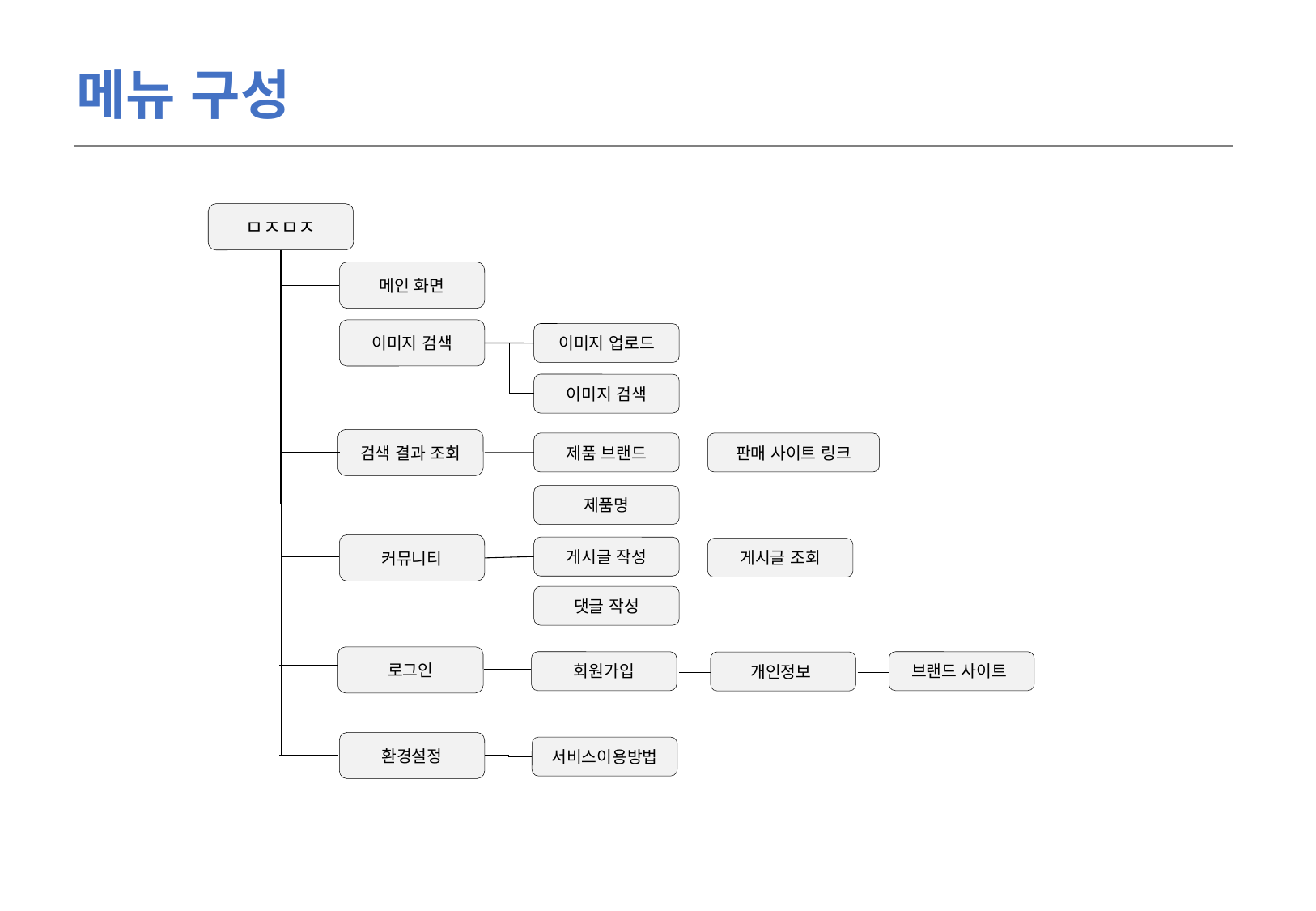

메뉴 구성
ㅁㅈㅁㅈ
메인페이지
회원가입, 로그인
이미지 검색 > 브랜드 이름, 제품명, 상품 판매 사이트 제공 >
				회원구입
커뮤니티 > 읽기,댓글달기,글쓰기
메인 화면
이미지 검색
이미지 업로드
이미지 검색
검색 결과 조회
제품 브랜드
판매 사이트 링크
제품명
커뮤니티
게시글 작성
게시글 조회
댓글 작성
로그인
회원가입
브랜드 사이트
개인정보
환경설정
서비스이용방법